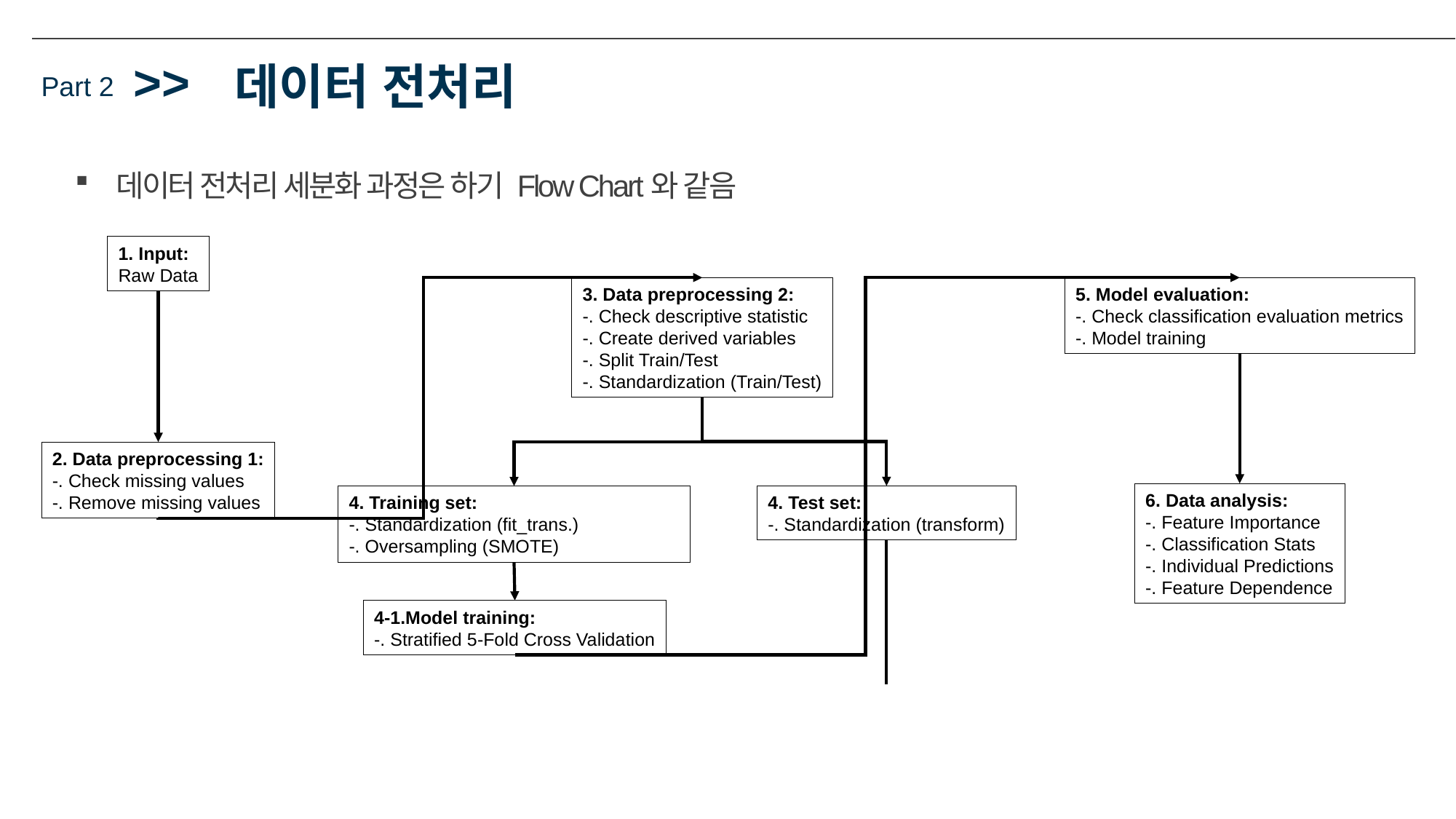

>>
데이터 전처리
Part 2
데이터 전처리 세분화 과정은 하기 Flow Chart와 같음

1. Input:
Raw Data
5. Model evaluation:
-. Check classification evaluation metrics
-. Model training
3. Data preprocessing 2:
-. Check descriptive statistic
-. Create derived variables
-. Split Train/Test
-. Standardization (Train/Test)
2. Data preprocessing 1:
-. Check missing values
-. Remove missing values
6. Data analysis:
-. Feature Importance
-. Classification Stats
-. Individual Predictions
-. Feature Dependence
4. Test set:
-. Standardization (transform)
4. Training set:
-. Standardization (fit_trans.)
-. Oversampling (SMOTE)
4-1.Model training:
-. Stratified 5-Fold Cross Validation